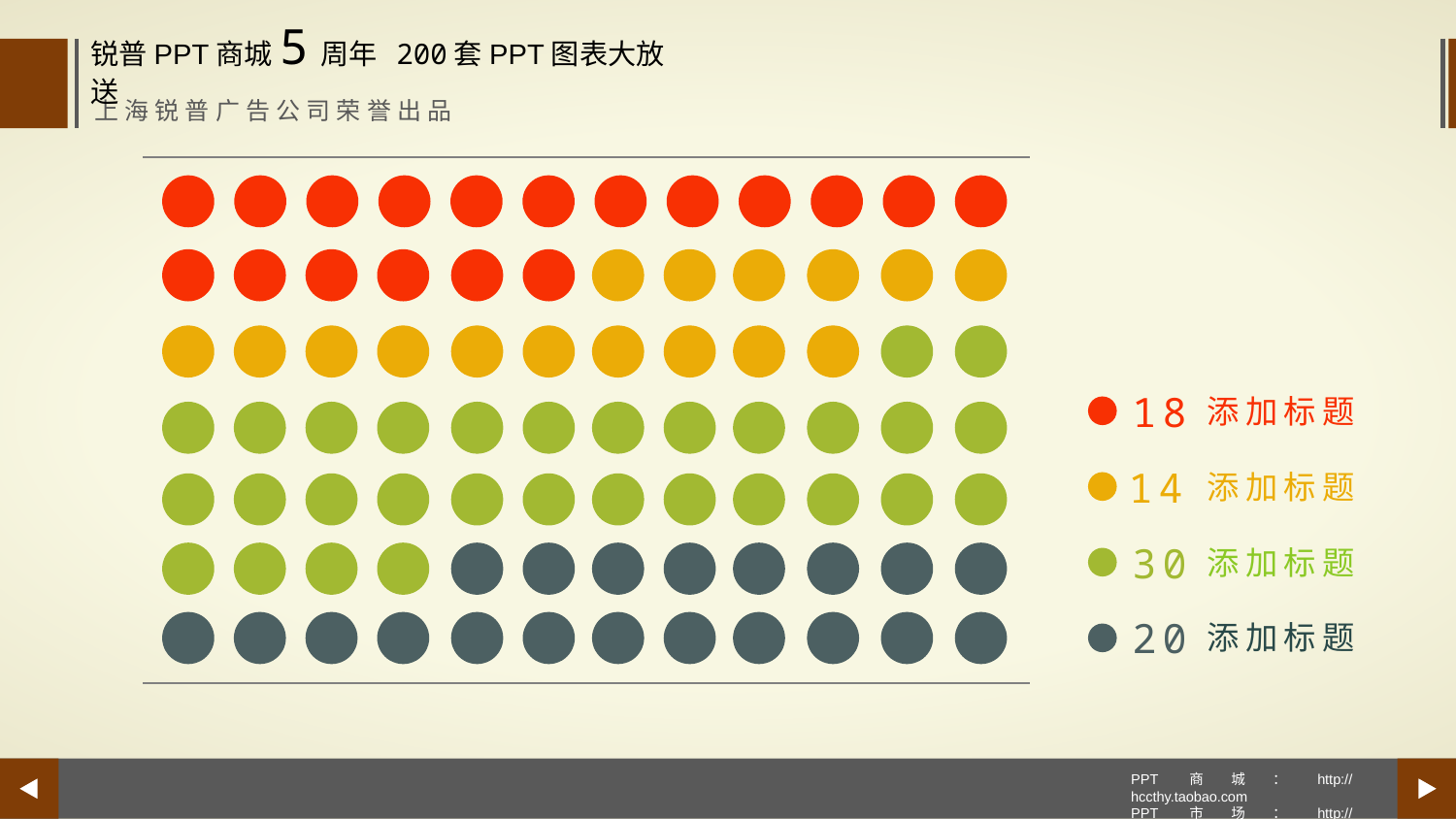

18
添加标题

14
添加标题

30
添加标题

20
添加标题